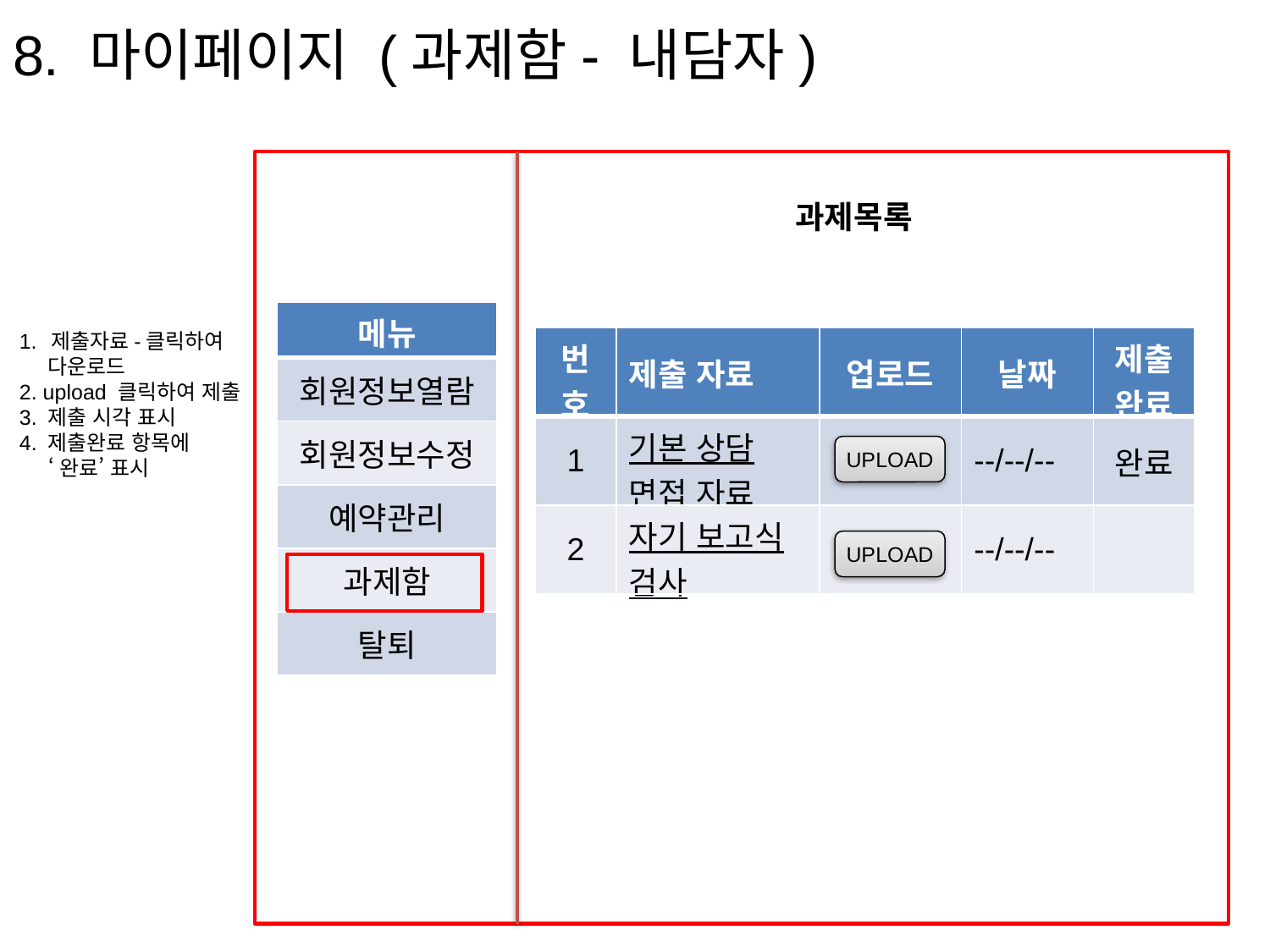

8. 마이페이지 (과제함- 내담자)

과제목록
| 메뉴 |
| --- |
| 회원정보열람 |
| 회원정보수정 |
| 예약관리 |
| 과제함 |
| 탈퇴 |
제출자료-클릭하여
    다운로드
2. upload 클릭하여 제출
3. 제출 시각 표시
4. 제출완료 항목에
     ‘완료’ 표시
| 번호 | 제출 자료 | 업로드 | 날짜 | 제출 완료 |
| --- | --- | --- | --- | --- |
| 1 | 기본 상담 면접 자료 |  | --/--/-- | 완료 |
| 2 | 자기 보고식 검사 |  | --/--/-- |  |
UPLOAD
UPLOAD